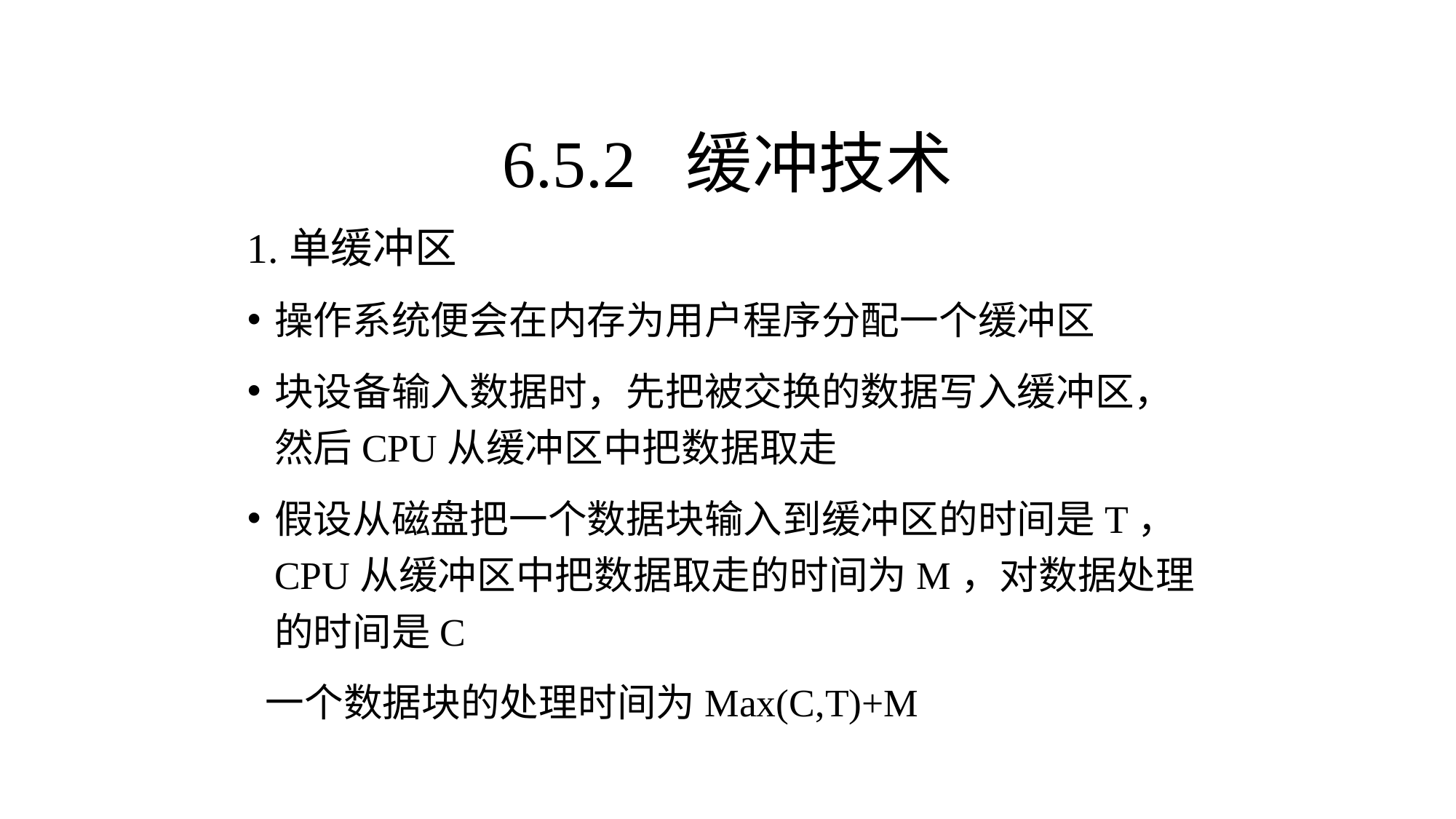

6.5.2  缓冲技术
1.单缓冲区
操作系统便会在内存为用户程序分配一个缓冲区
块设备输入数据时，先把被交换的数据写入缓冲区，然后CPU从缓冲区中把数据取走
假设从磁盘把一个数据块输入到缓冲区的时间是T，CPU从缓冲区中把数据取走的时间为M，对数据处理的时间是C
 一个数据块的处理时间为Max(C,T)+M
7